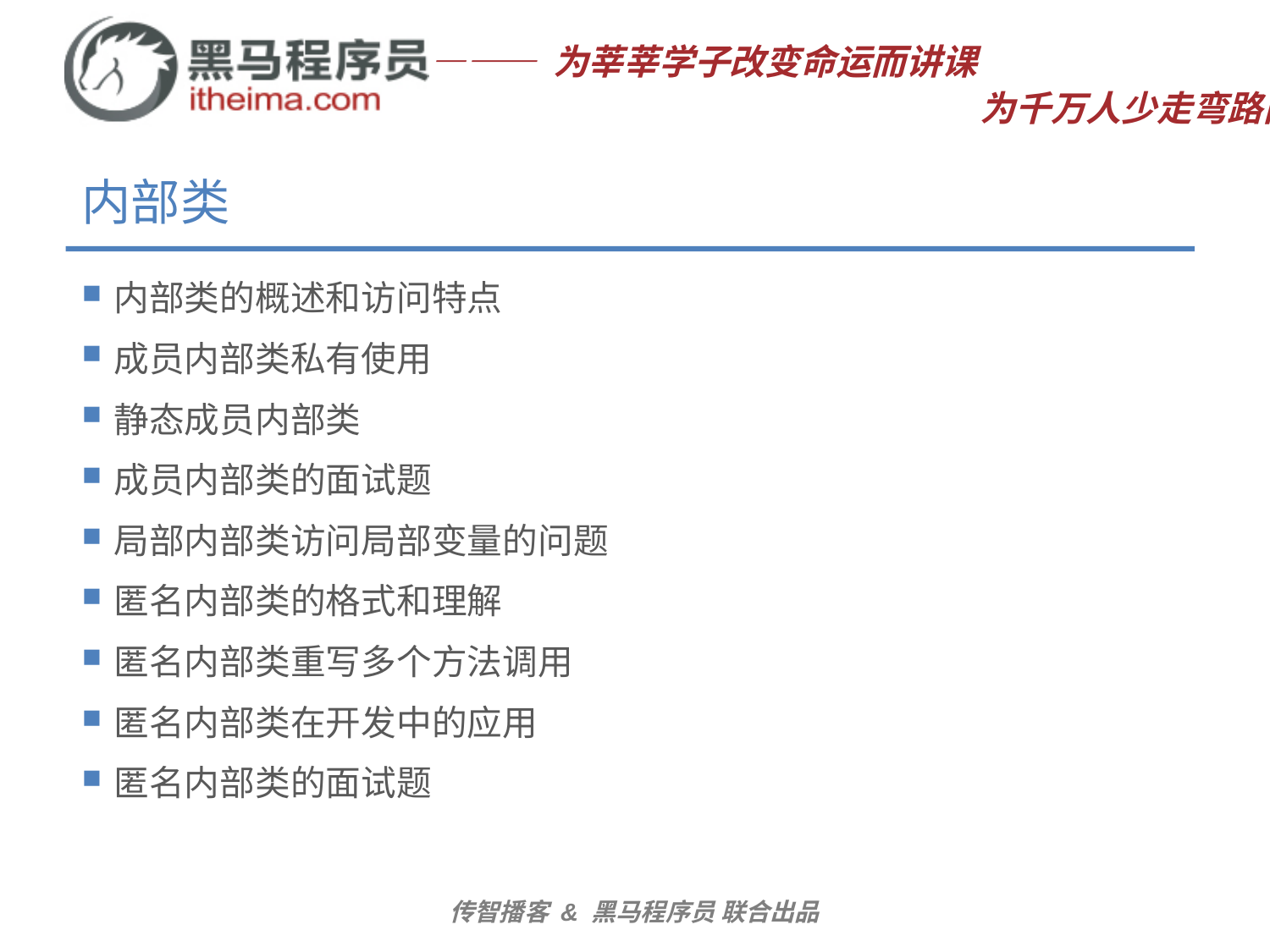

# 内部类
内部类的概述和访问特点
成员内部类私有使用
静态成员内部类
成员内部类的面试题
局部内部类访问局部变量的问题
匿名内部类的格式和理解
匿名内部类重写多个方法调用
匿名内部类在开发中的应用
匿名内部类的面试题